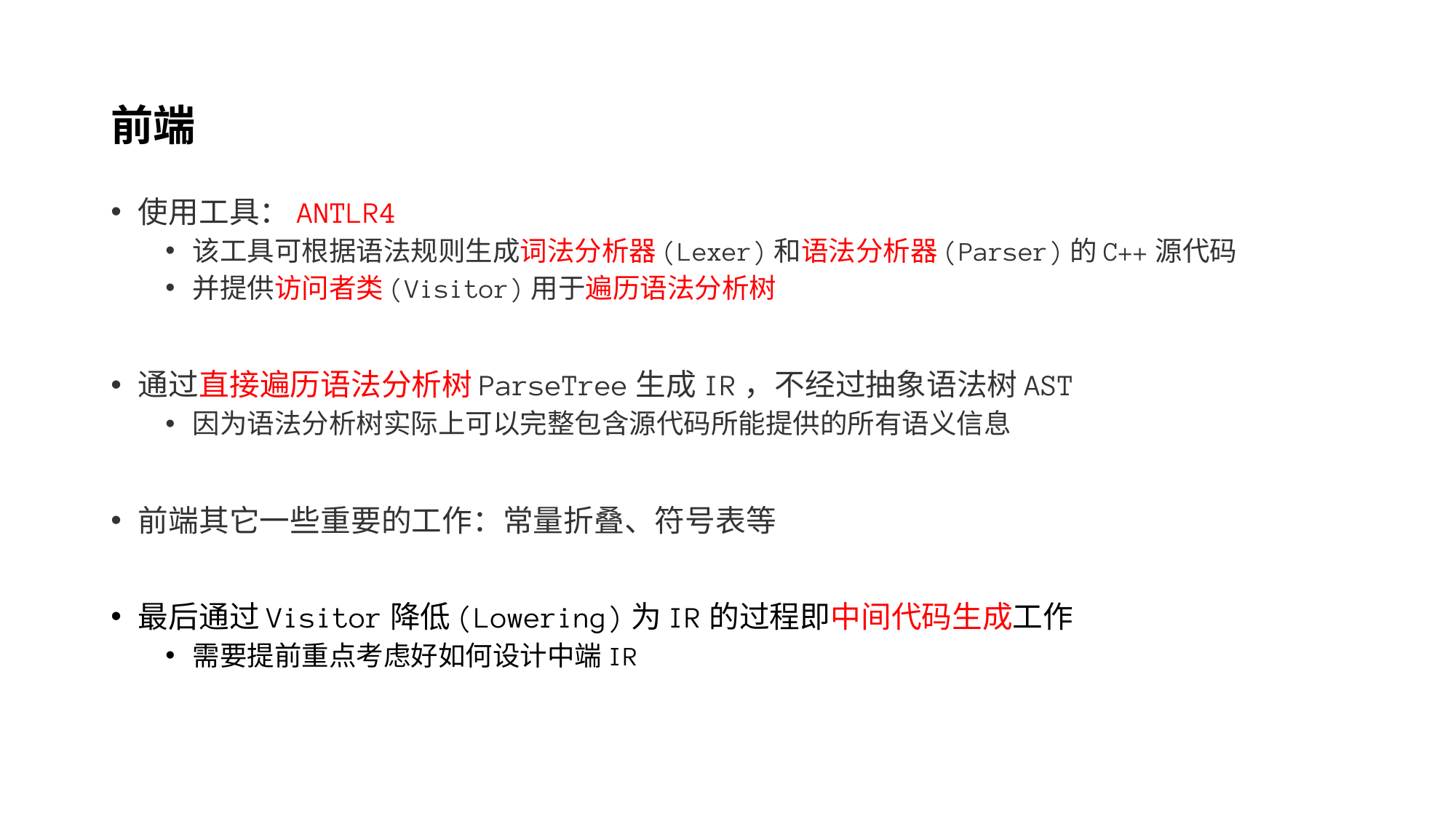

# 前端
使用工具：ANTLR4
该工具可根据语法规则生成词法分析器(Lexer)和语法分析器(Parser)的C++源代码
并提供访问者类(Visitor)用于遍历语法分析树

通过直接遍历语法分析树ParseTree生成IR，不经过抽象语法树AST
因为语法分析树实际上可以完整包含源代码所能提供的所有语义信息

前端其它一些重要的工作：常量折叠、符号表等

最后通过Visitor降低(Lowering)为IR的过程即中间代码生成工作
需要提前重点考虑好如何设计中端IR